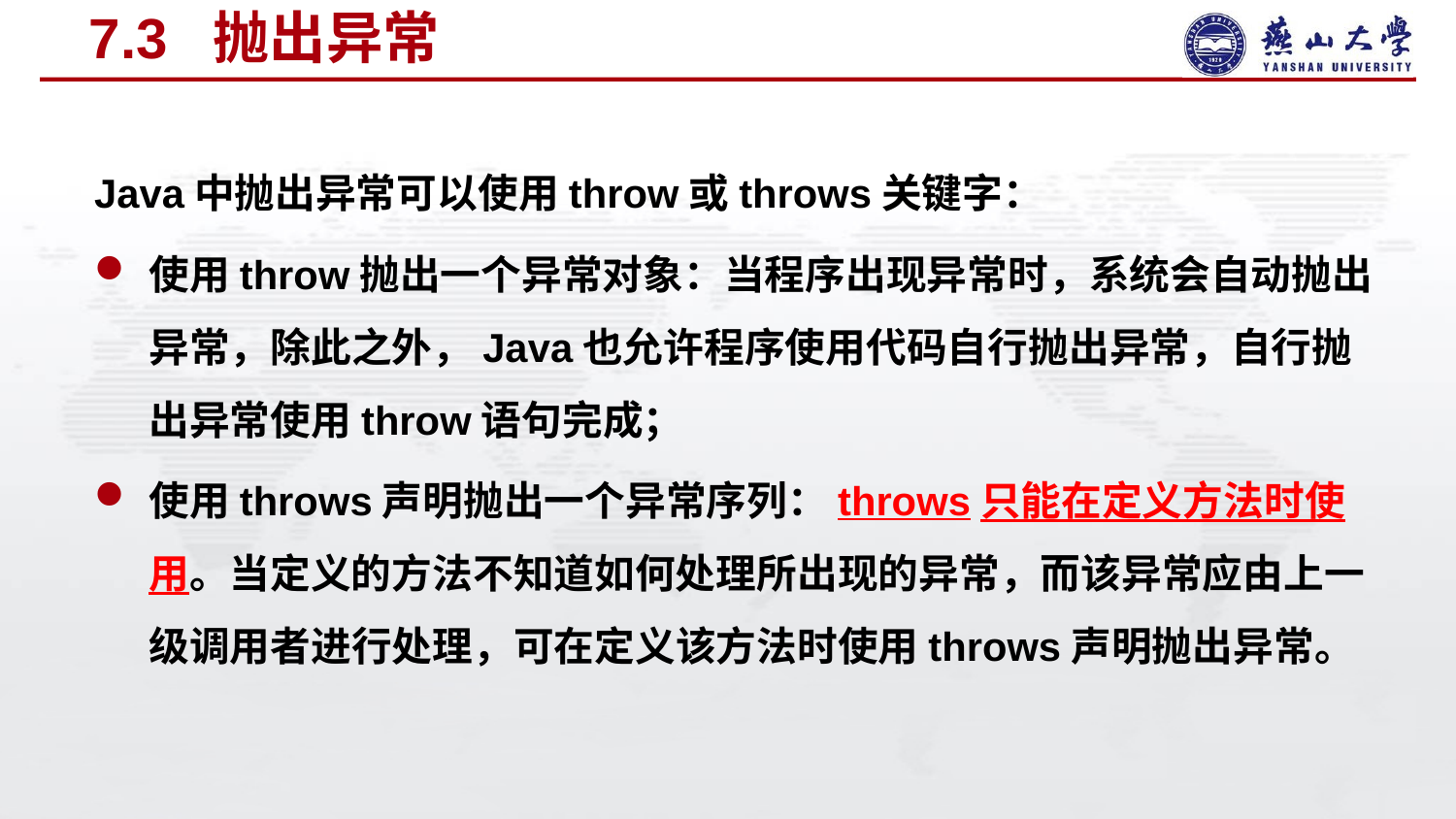

# 7.3  抛出异常
Java中抛出异常可以使用throw或throws关键字：
使用throw抛出一个异常对象：当程序出现异常时，系统会自动抛出异常，除此之外，Java也允许程序使用代码自行抛出异常，自行抛出异常使用throw语句完成；
使用throws声明抛出一个异常序列：throws只能在定义方法时使用。当定义的方法不知道如何处理所出现的异常，而该异常应由上一级调用者进行处理，可在定义该方法时使用throws声明抛出异常。